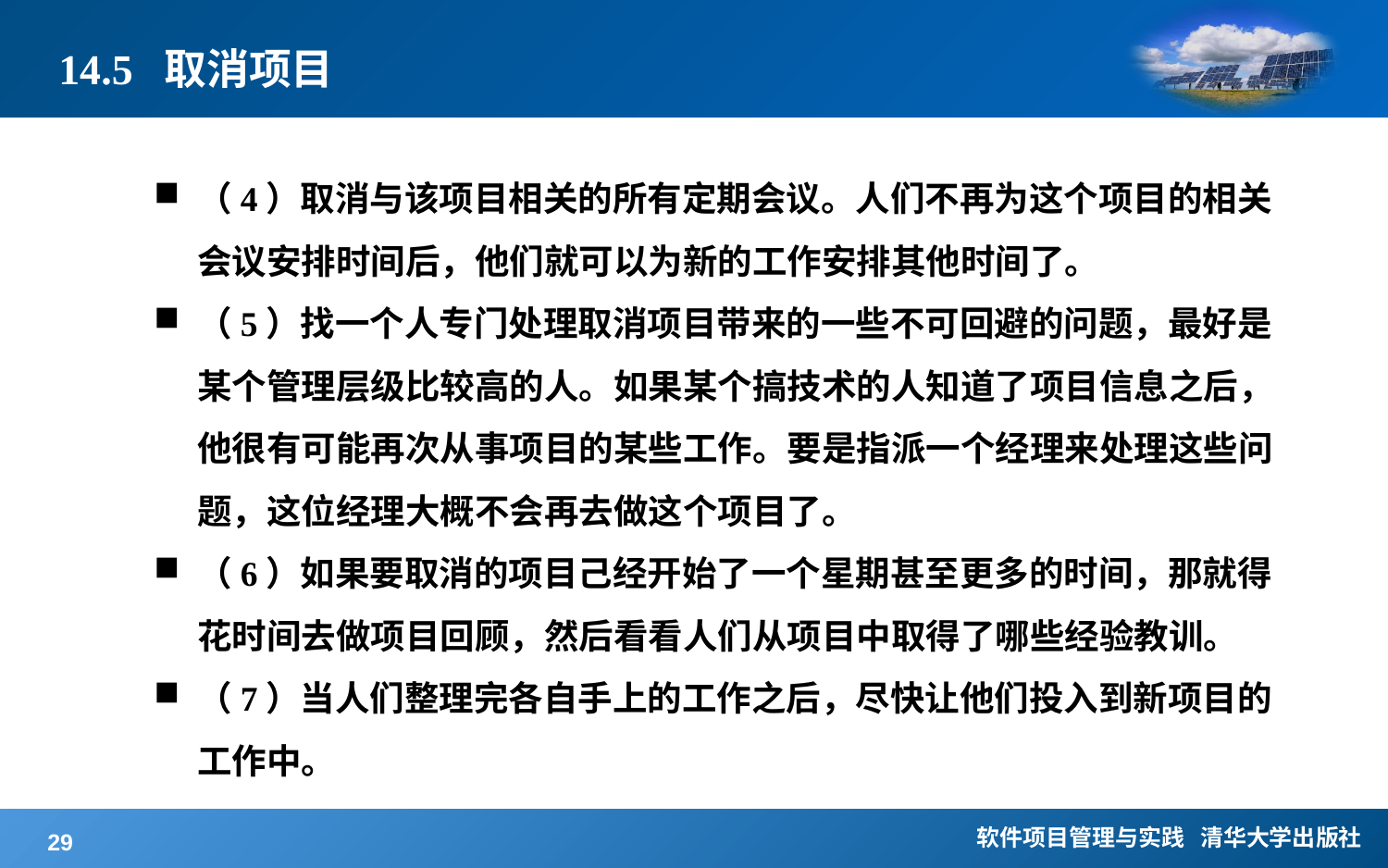

# 14.5  取消项目
（4）取消与该项目相关的所有定期会议。人们不再为这个项目的相关会议安排时间后，他们就可以为新的工作安排其他时间了。
（5）找一个人专门处理取消项目带来的一些不可回避的问题，最好是某个管理层级比较高的人。如果某个搞技术的人知道了项目信息之后，他很有可能再次从事项目的某些工作。要是指派一个经理来处理这些问题，这位经理大概不会再去做这个项目了。
（6）如果要取消的项目己经开始了一个星期甚至更多的时间，那就得花时间去做项目回顾，然后看看人们从项目中取得了哪些经验教训。
（7）当人们整理完各自手上的工作之后，尽快让他们投入到新项目的工作中。